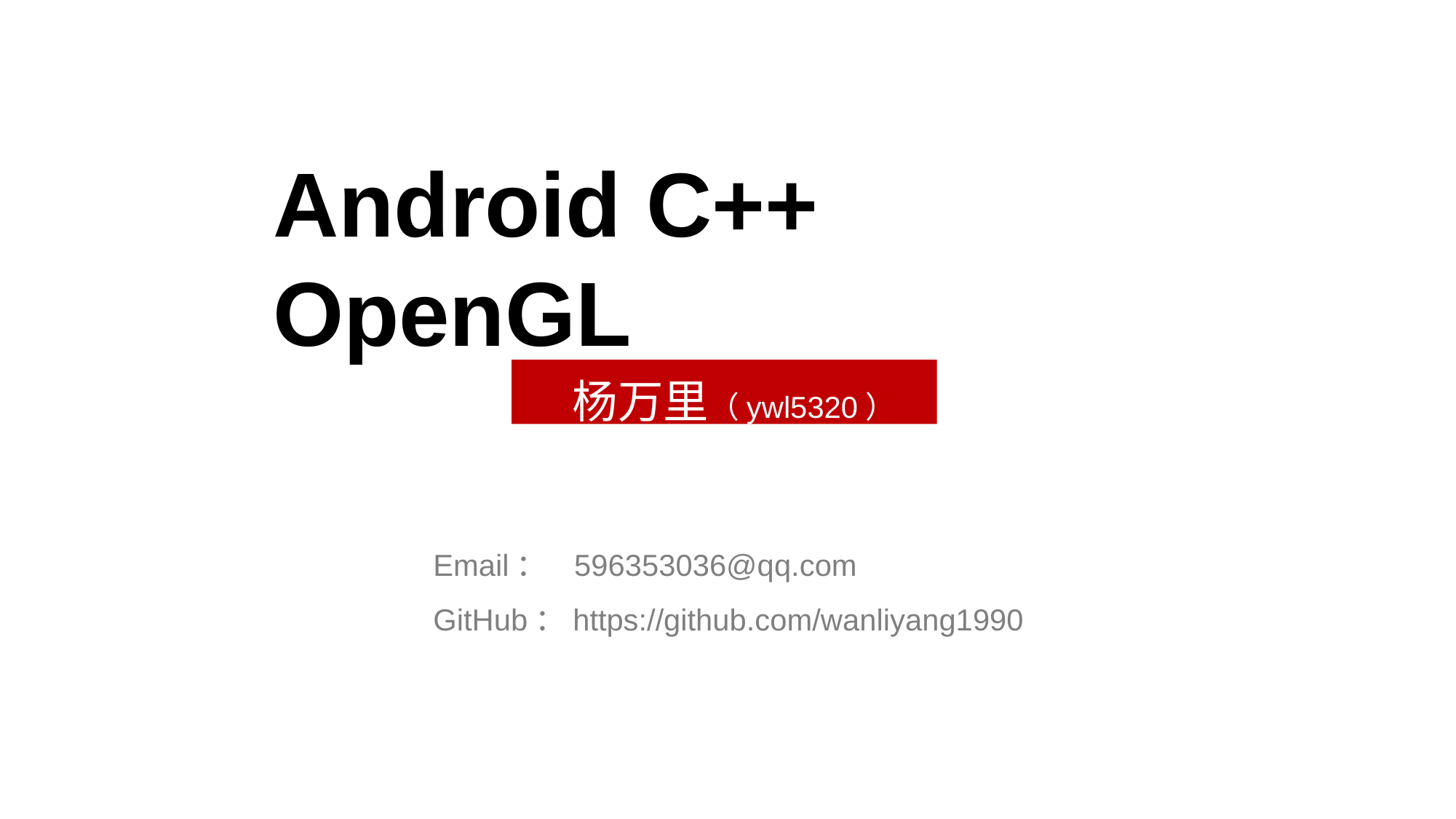

Android C++ OpenGL
杨万里（ywl5320）

Email：   596353036@qq.com
GitHub：https://github.com/wanliyang1990